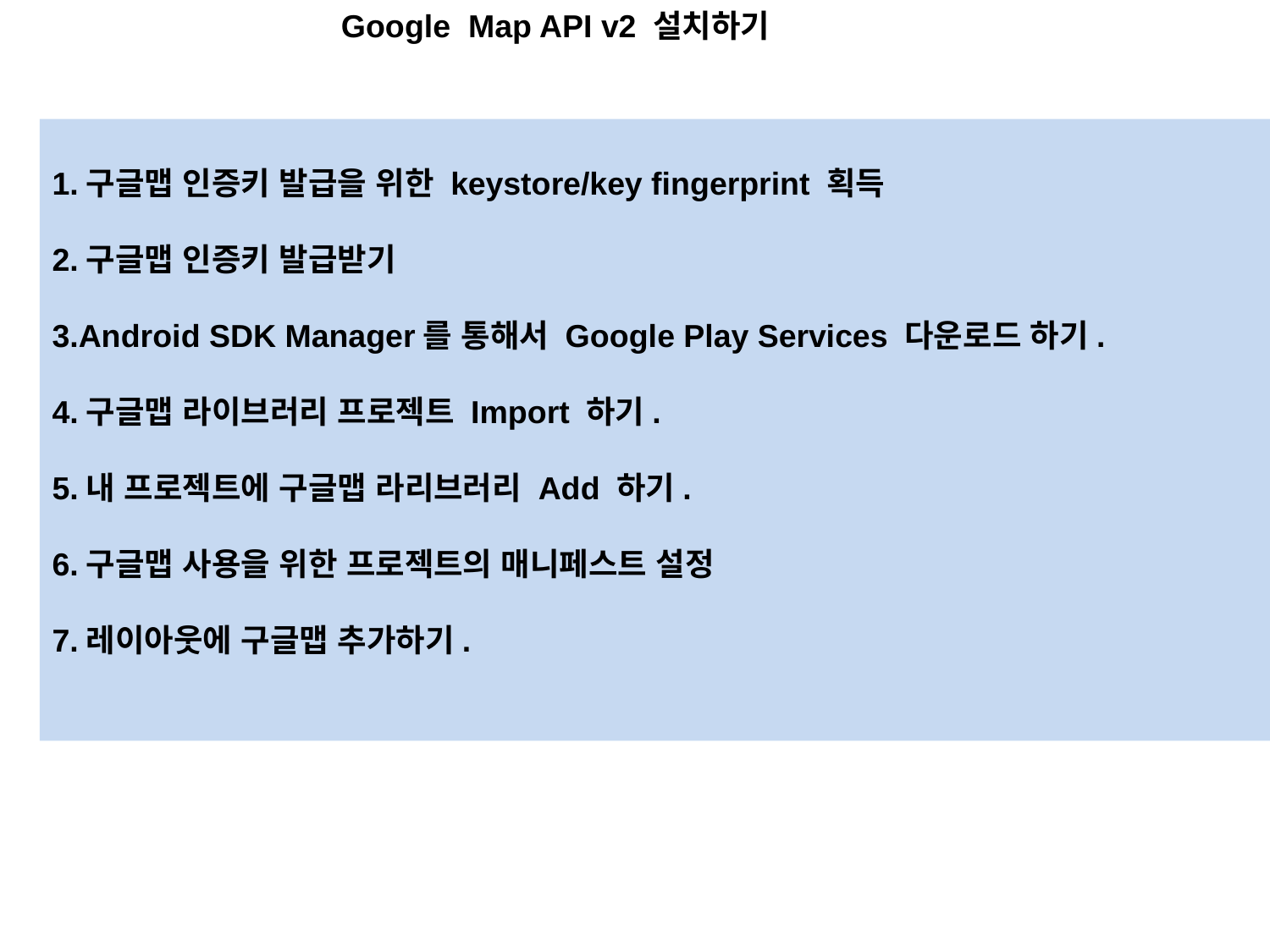

Google  Map API v2 설치하기
1.구글맵 인증키 발급을 위한 keystore/key fingerprint 획득

2.구글맵 인증키 발급받기

3.Android SDK Manager를 통해서 Google Play Services 다운로드 하기.
4.구글맵 라이브러리 프로젝트 Import 하기.

5.내 프로젝트에 구글맵 라리브러리 Add 하기.

6.구글맵 사용을 위한 프로젝트의 매니페스트 설정

7.레이아웃에 구글맵 추가하기.